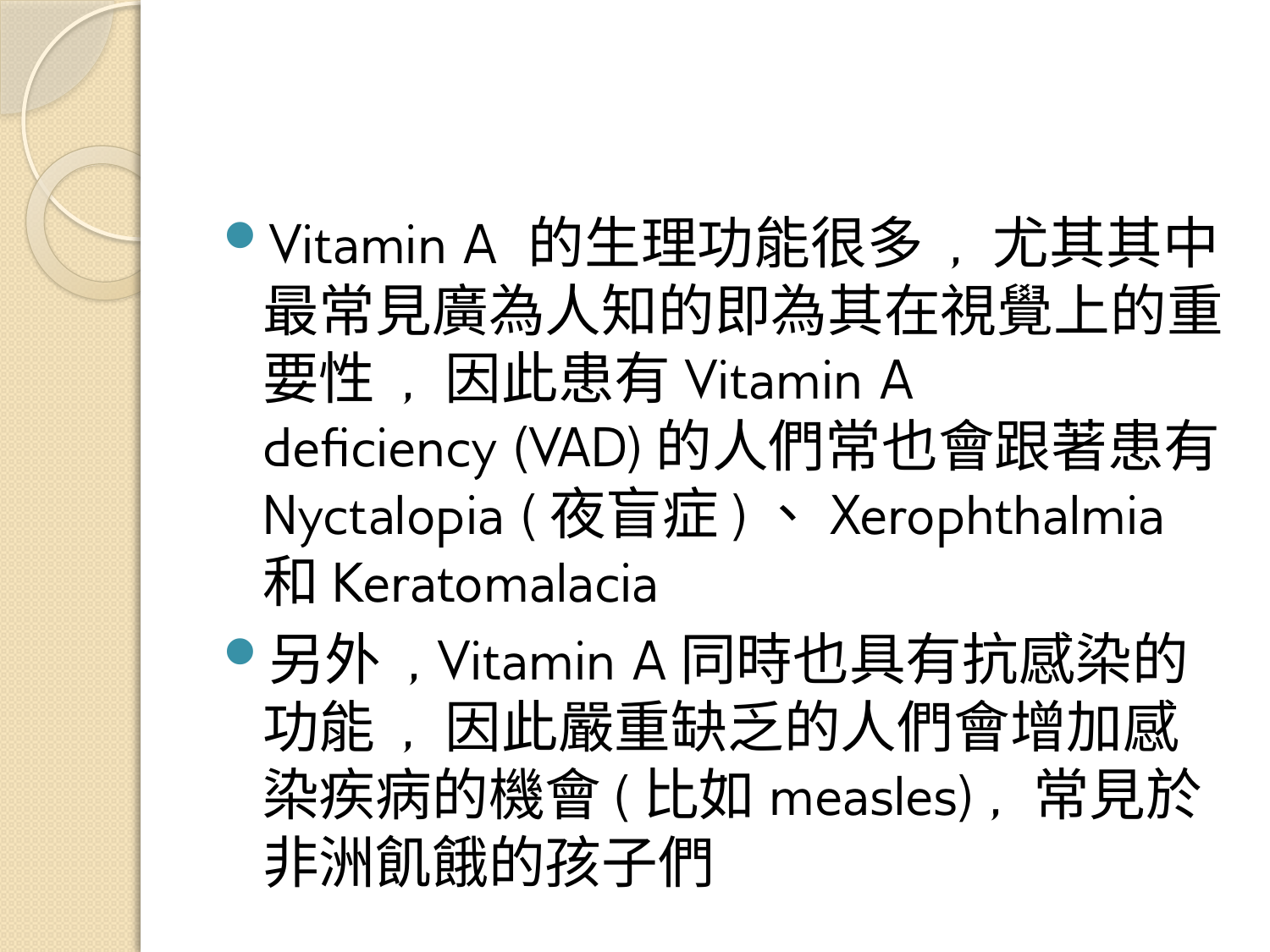

#
Vitamin A 的生理功能很多 , 尤其其中最常見廣為人知的即為其在視覺上的重要性 , 因此患有Vitamin A deficiency (VAD)的人們常也會跟著患有Nyctalopia (夜盲症)、Xerophthalmia和Keratomalacia
另外 , Vitamin A同時也具有抗感染的功能 , 因此嚴重缺乏的人們會增加感染疾病的機會(比如measles) , 常見於非洲飢餓的孩子們